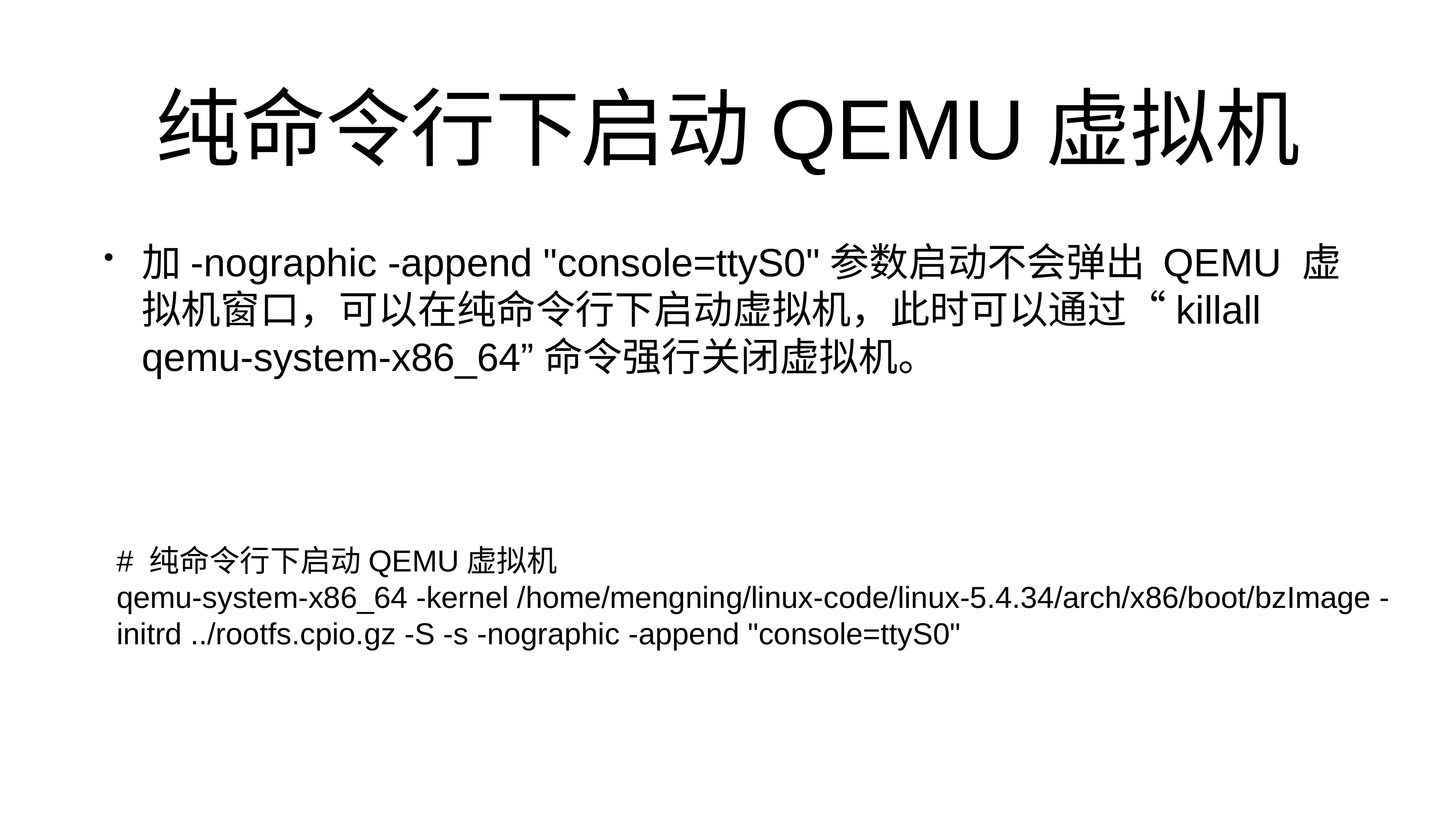

# 纯命令行下启动QEMU虚拟机
加-nographic -append "console=ttyS0"参数启动不会弹出 QEMU 虚拟机窗口，可以在纯命令行下启动虚拟机，此时可以通过“killall qemu-system-x86_64”命令强行关闭虚拟机。
# 纯命令行下启动QEMU虚拟机
qemu-system-x86_64 -kernel /home/mengning/linux-code/linux-5.4.34/arch/x86/boot/bzImage -initrd ../rootfs.cpio.gz -S -s -nographic -append "console=ttyS0"